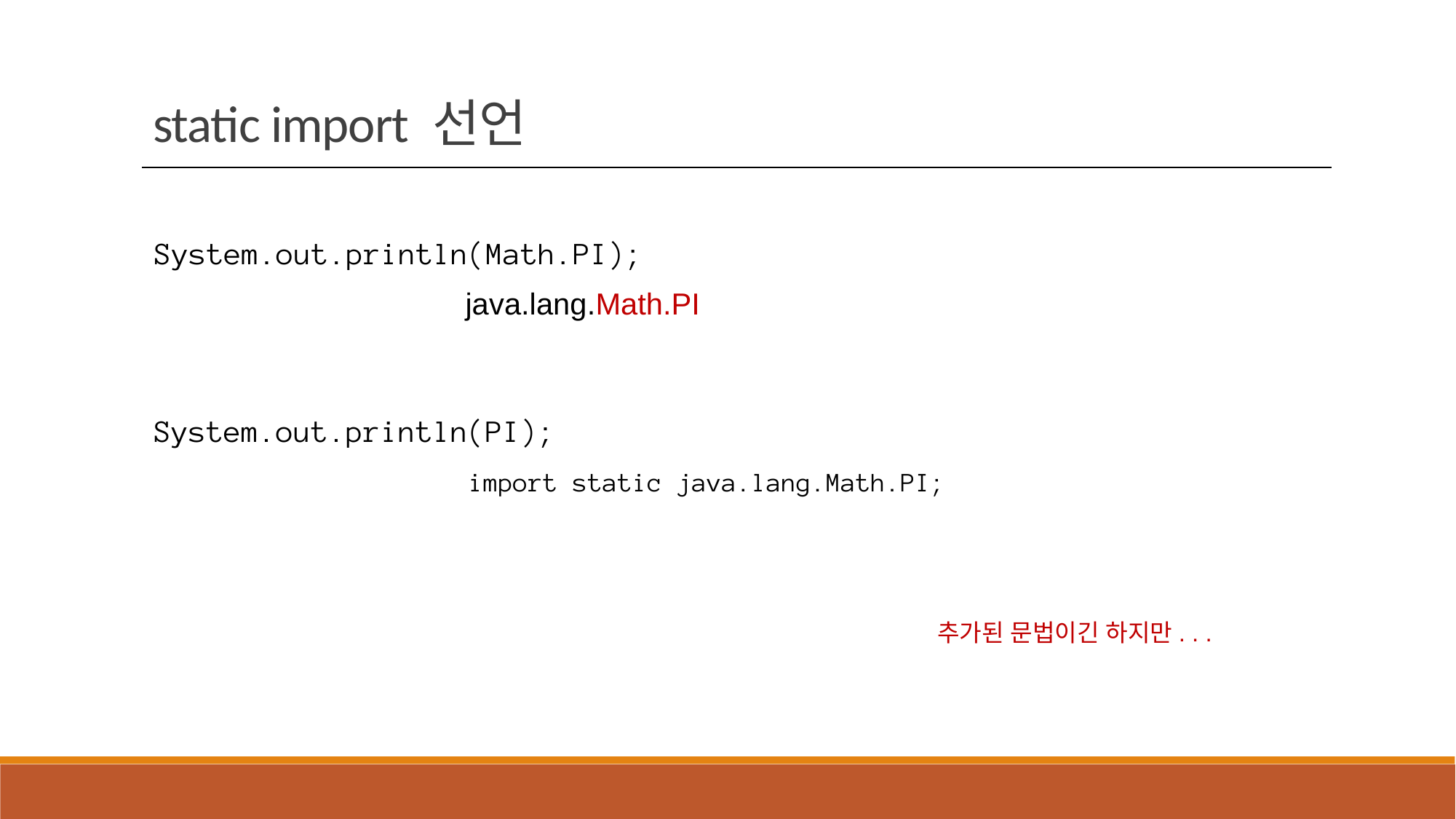

static import 선언
System.out.println(Math.PI);
java.lang.Math.PI
System.out.println(PI);
import static java.lang.Math.PI;
추가된 문법이긴 하지만. . .